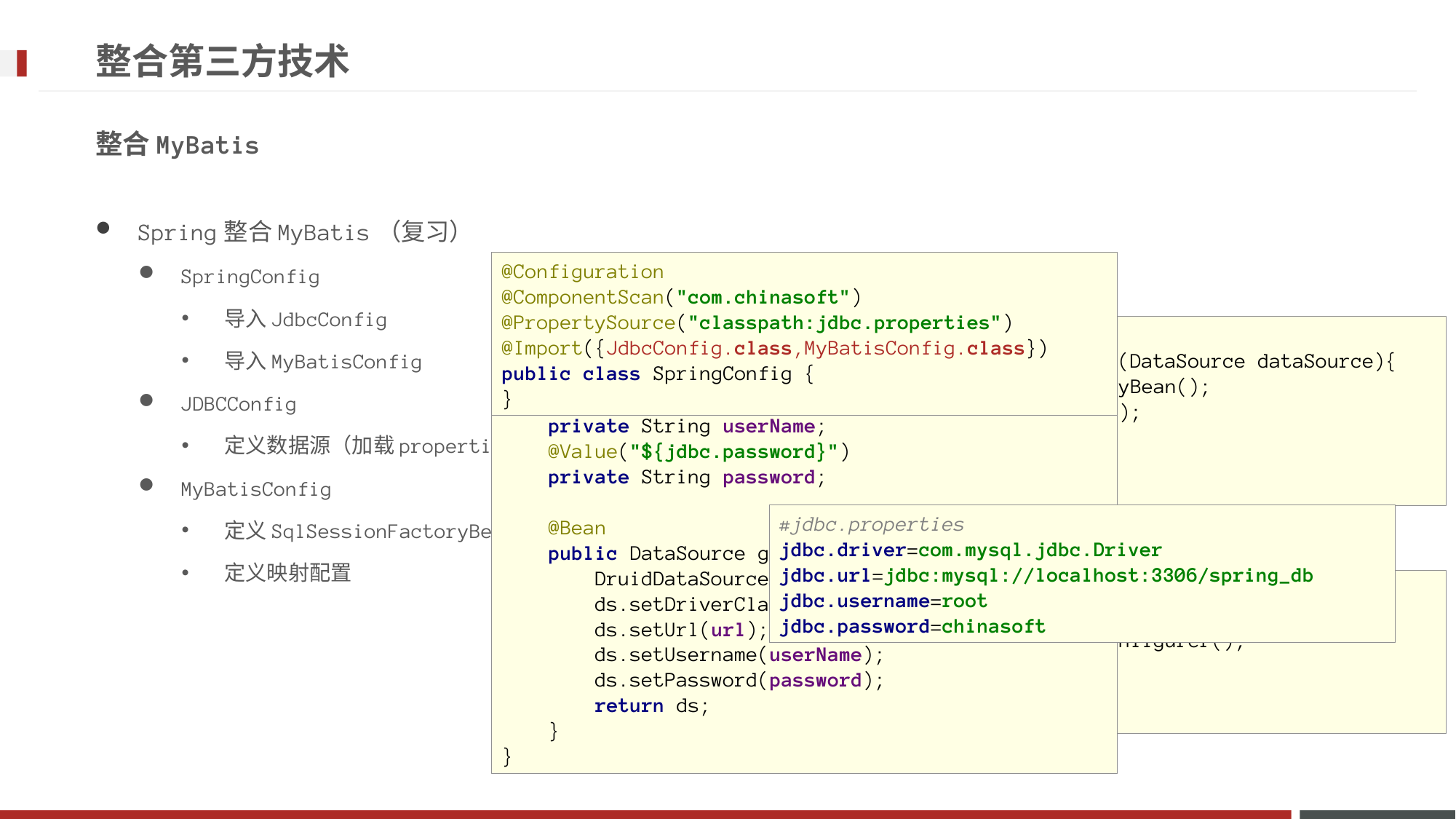

# 整合第三方技术
整合MyBatis
Spring整合MyBatis（复习）
SpringConfig
导入JdbcConfig
导入MyBatisConfig
JDBCConfig
定义数据源（加载properties配置项：driver、url、username、password）
MyBatisConfig
定义SqlSessionFactoryBean
定义映射配置
@Configuration
@ComponentScan("com.chinasoft")
@PropertySource("classpath:jdbc.properties")
@Import({JdbcConfig.class,MyBatisConfig.class})
public class SpringConfig {
}
public class JdbcConfig {
    @Value("${jdbc.driver}")
    private String driver;
    @Value("${jdbc.url}")
    private String url;
    @Value("${jdbc.username}")
    private String userName;
    @Value("${jdbc.password}")
    private String password;
    @Bean
    public DataSource getDataSource(){
        DruidDataSource ds = new DruidDataSource();
        ds.setDriverClassName(driver);
        ds.setUrl(url);
        ds.setUsername(userName);
        ds.setPassword(password);
        return ds;
    }
}
@Bean
public SqlSessionFactoryBean getSqlSessionFactoryBean(DataSource dataSource){
    SqlSessionFactoryBean ssfb = new SqlSessionFactoryBean();
    ssfb.setTypeAliasesPackage("com.chinasoft.domain");
    ssfb.setDataSource(dataSource);
    return ssfb;
}
#jdbc.properties
jdbc.driver=com.mysql.jdbc.Driver
jdbc.url=jdbc:mysql://localhost:3306/spring_db
jdbc.username=root
jdbc.password=chinasoft
@Bean
public MapperScannerConfigurer getMapperScannerConfigurer(){
    MapperScannerConfigurer msc = new MapperScannerConfigurer();
    msc.setBasePackage("com.chinasoft.dao");
    return msc;
}